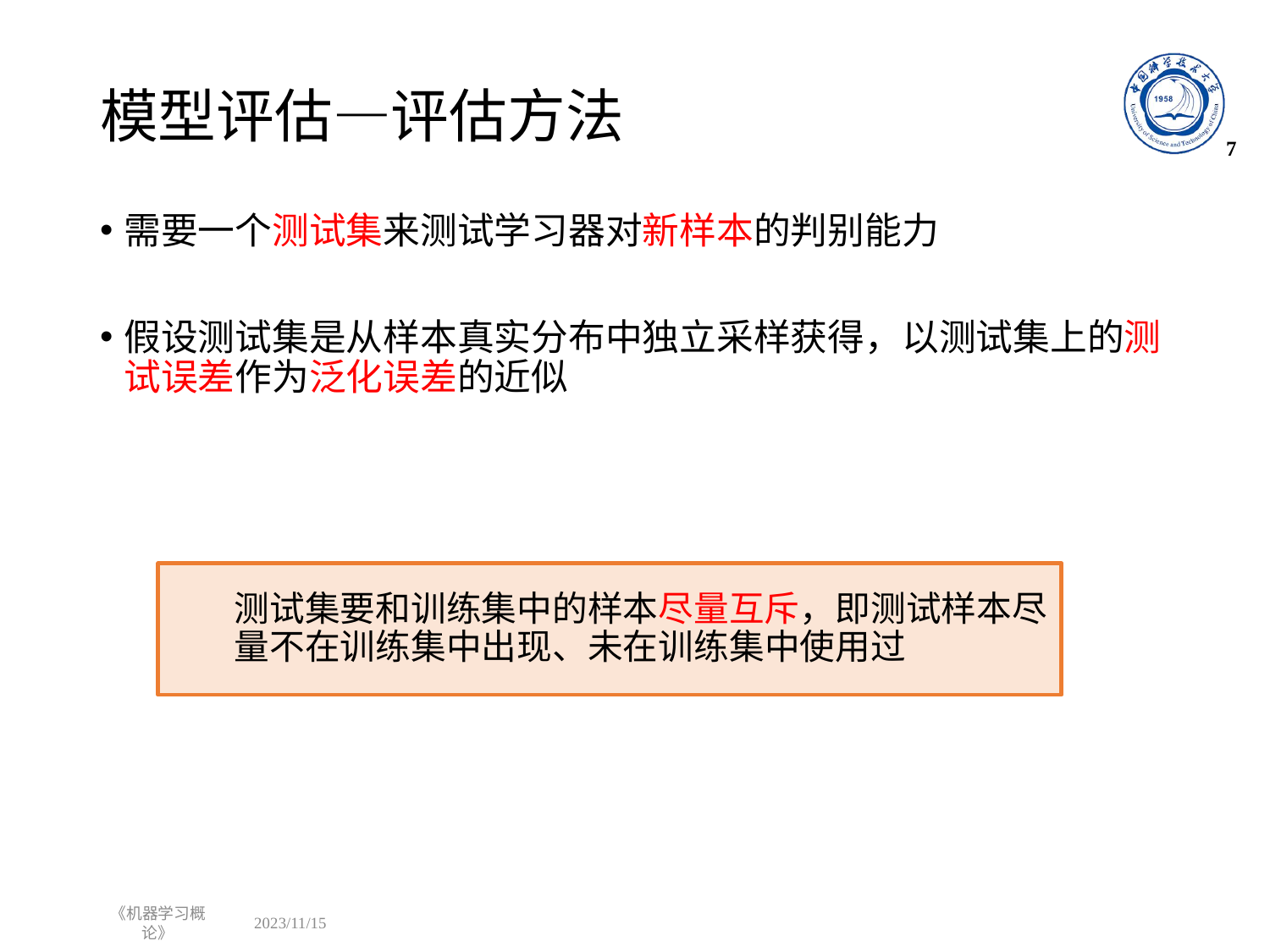

# 模型评估—评估方法
7
需要一个测试集来测试学习器对新样本的判别能力

假设测试集是从样本真实分布中独立采样获得，以测试集上的测试误差作为泛化误差的近似
测试集要和训练集中的样本尽量互斥，即测试样本尽量不在训练集中出现、未在训练集中使用过
《机器学习概论》
2023/11/15